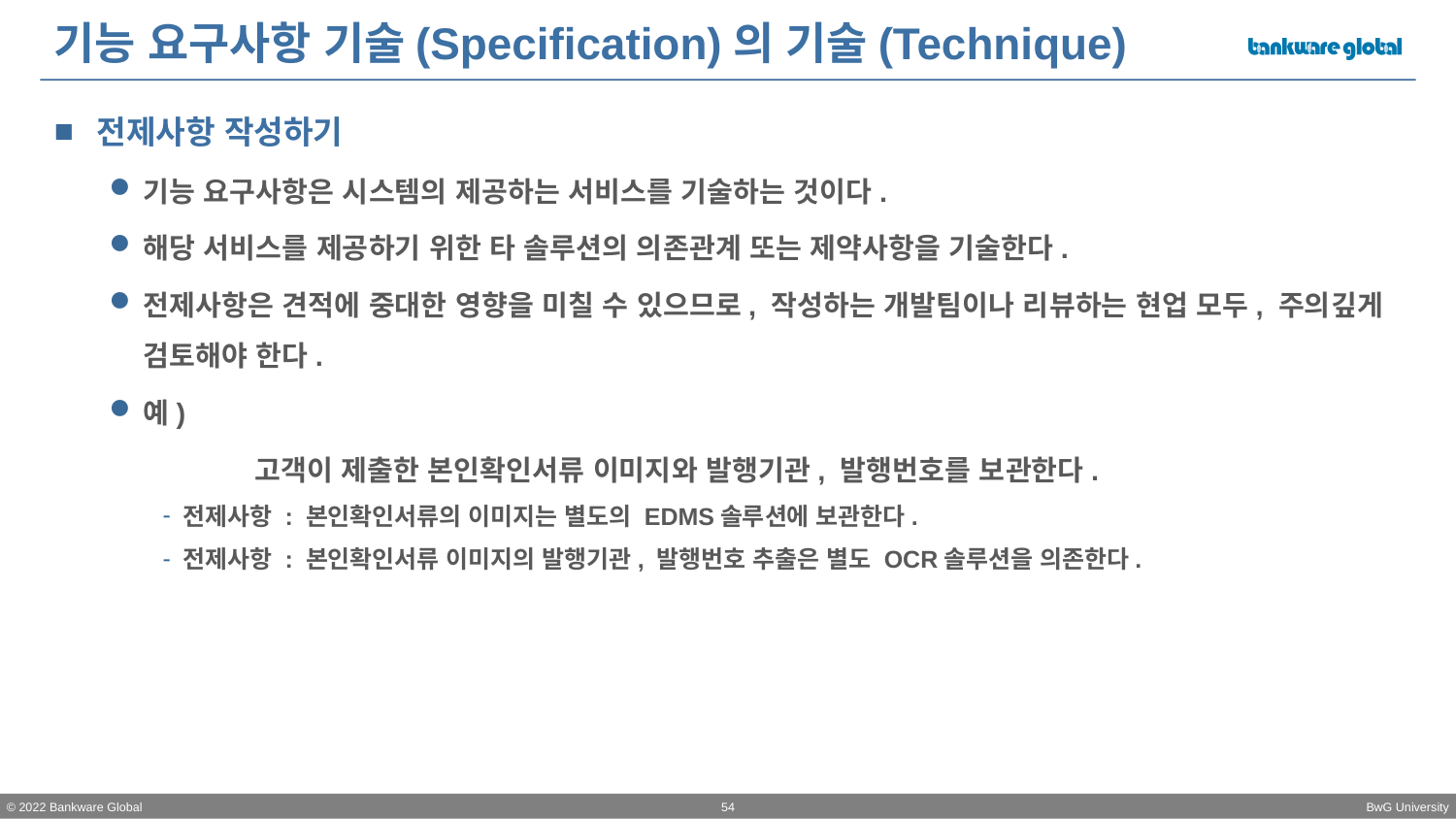

# 기능 요구사항 기술(Specification)의 기술(Technique)
전제사항 작성하기
기능 요구사항은 시스템의 제공하는 서비스를 기술하는 것이다.
해당 서비스를 제공하기 위한 타 솔루션의 의존관계 또는 제약사항을 기술한다.
전제사항은 견적에 중대한 영향을 미칠 수 있으므로, 작성하는 개발팀이나 리뷰하는 현업 모두, 주의깊게 검토해야 한다.
예)
	고객이 제출한 본인확인서류 이미지와 발행기관, 발행번호를 보관한다.
전제사항 : 본인확인서류의 이미지는 별도의 EDMS솔루션에 보관한다.
전제사항 : 본인확인서류 이미지의 발행기관, 발행번호 추출은 별도 OCR솔루션을 의존한다.
54